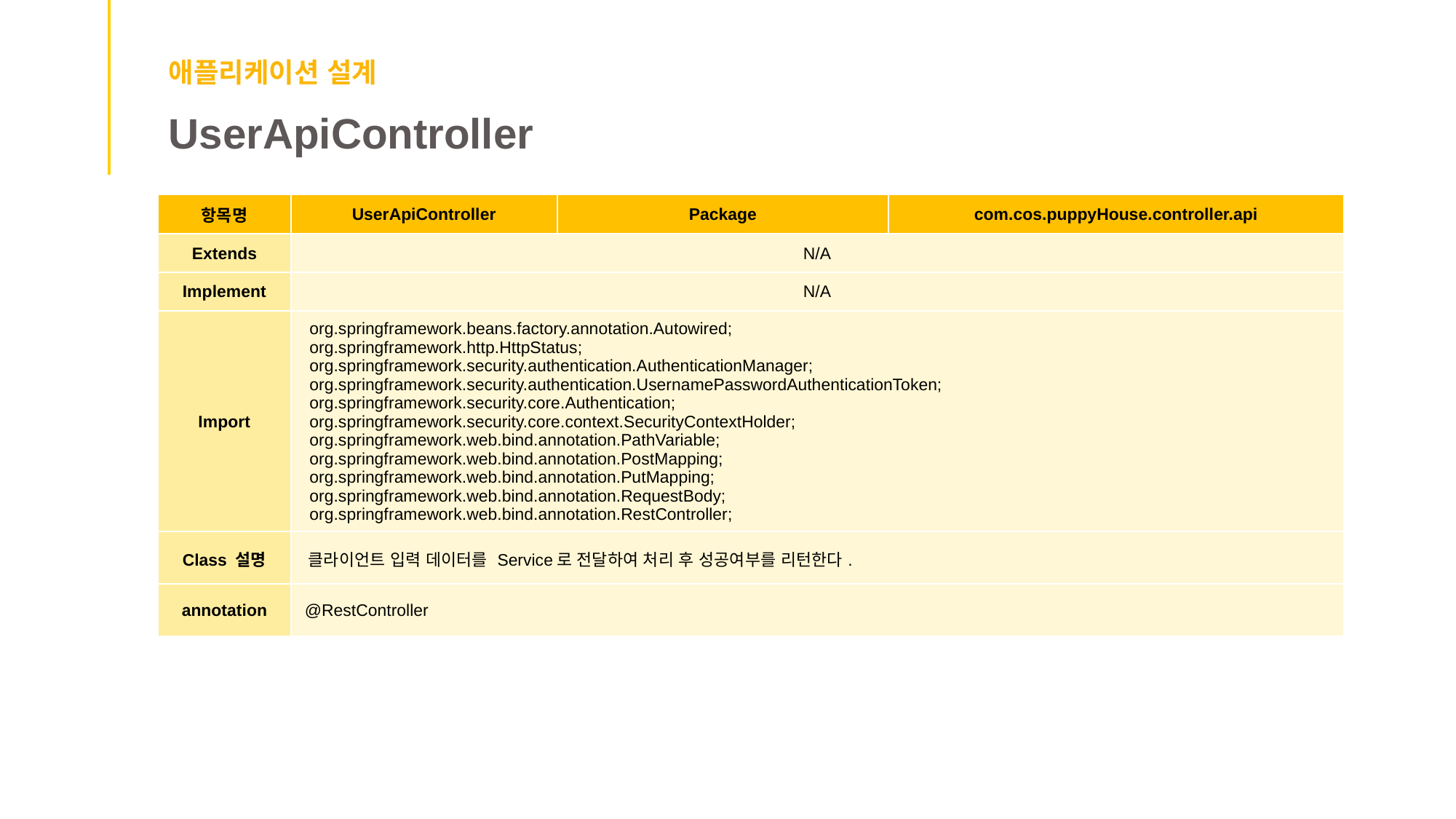

애플리케이션 설계
UserApiController
| 항목명 | UserApiController | Package | com.cos.puppyHouse.controller.api |
| --- | --- | --- | --- |
| Extends | N/A |  |  |
| Implement | N/A |  |  |
| Import | org.springframework.beans.factory.annotation.Autowired; org.springframework.http.HttpStatus; org.springframework.security.authentication.AuthenticationManager; org.springframework.security.authentication.UsernamePasswordAuthenticationToken; org.springframework.security.core.Authentication; org.springframework.security.core.context.SecurityContextHolder; org.springframework.web.bind.annotation.PathVariable; org.springframework.web.bind.annotation.PostMapping; org.springframework.web.bind.annotation.PutMapping; org.springframework.web.bind.annotation.RequestBody; org.springframework.web.bind.annotation.RestController; |  |  |
| Class 설명 | 클라이언트 입력 데이터를 Service로 전달하여 처리 후 성공여부를 리턴한다. |  |  |
| annotation | @RestController |  |  |